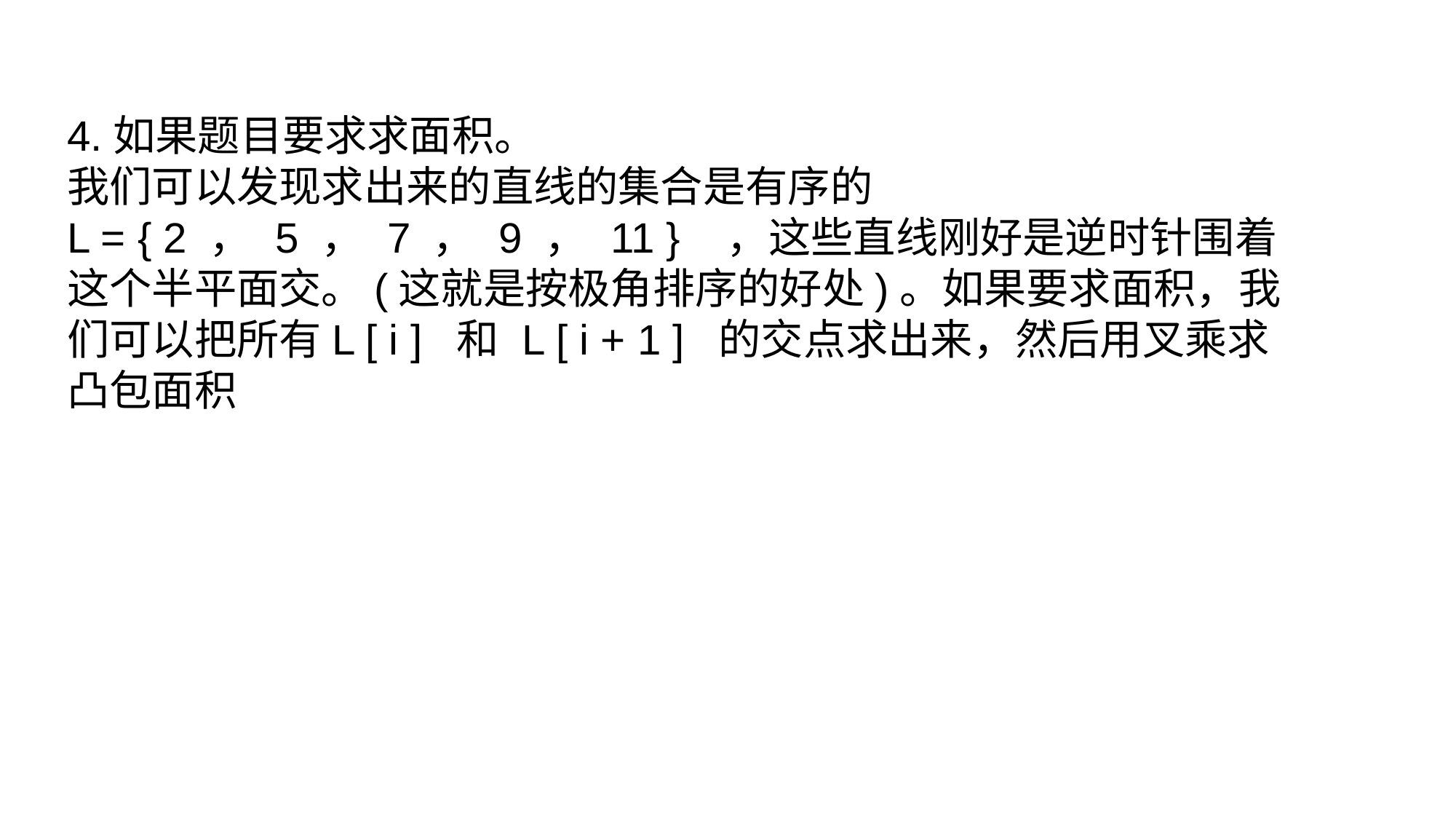

4.如果题目要求求面积。
我们可以发现求出来的直线的集合是有序的
L = { 2 ， 5 ， 7 ， 9 ， 11 }   ，这些直线刚好是逆时针围着这个半平面交。(这就是按极角排序的好处)。如果要求面积，我们可以把所有L [ i ]  和 L [ i + 1 ]  的交点求出来，然后用叉乘求凸包面积